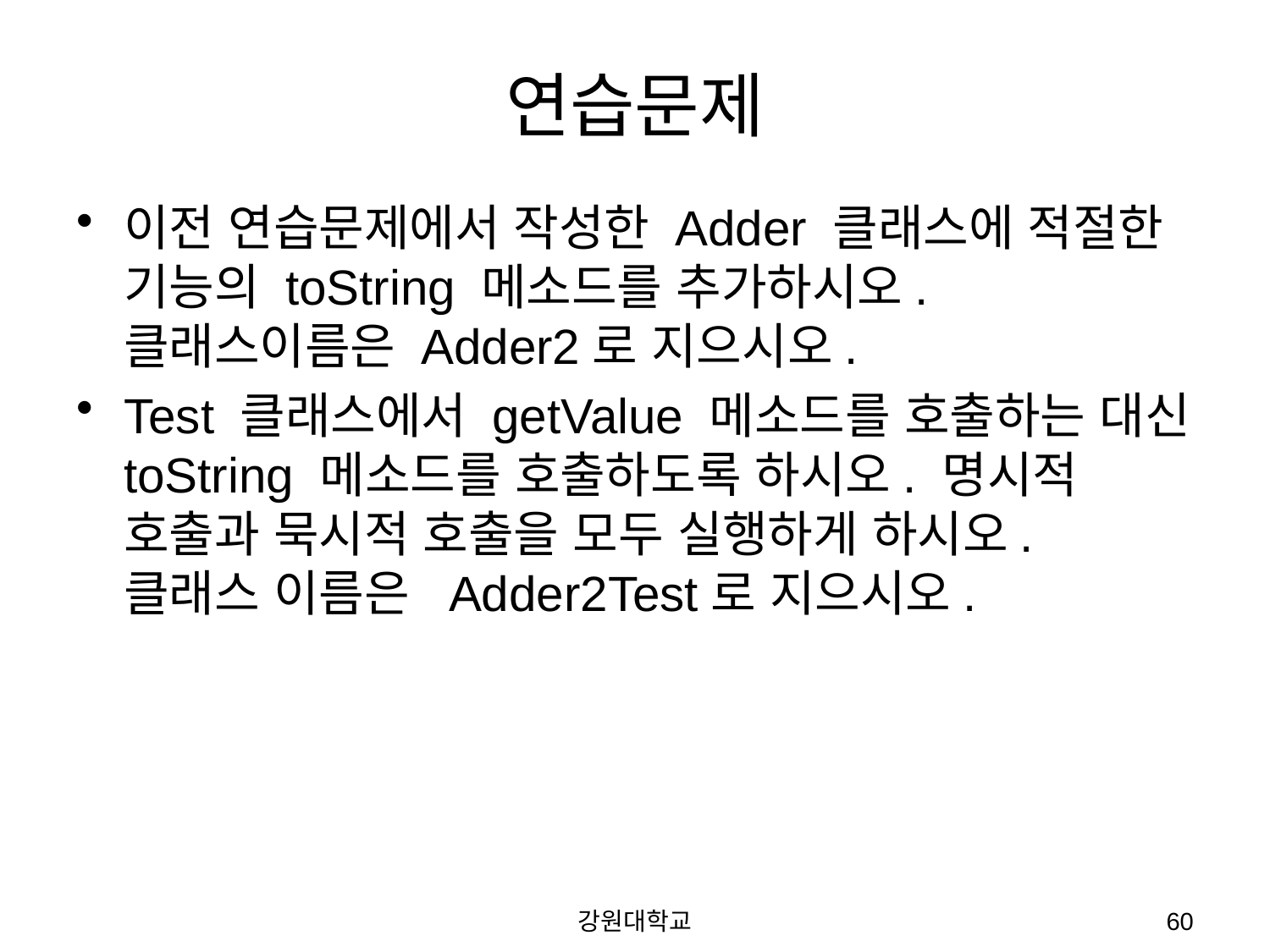

# 연습문제
이전 연습문제에서 작성한 Adder 클래스에 적절한 기능의 toString 메소드를 추가하시오. 클래스이름은 Adder2로 지으시오.
Test 클래스에서 getValue 메소드를 호출하는 대신 toString 메소드를 호출하도록 하시오. 명시적 호출과 묵시적 호출을 모두 실행하게 하시오. 클래스 이름은  Adder2Test로 지으시오.
강원대학교
60